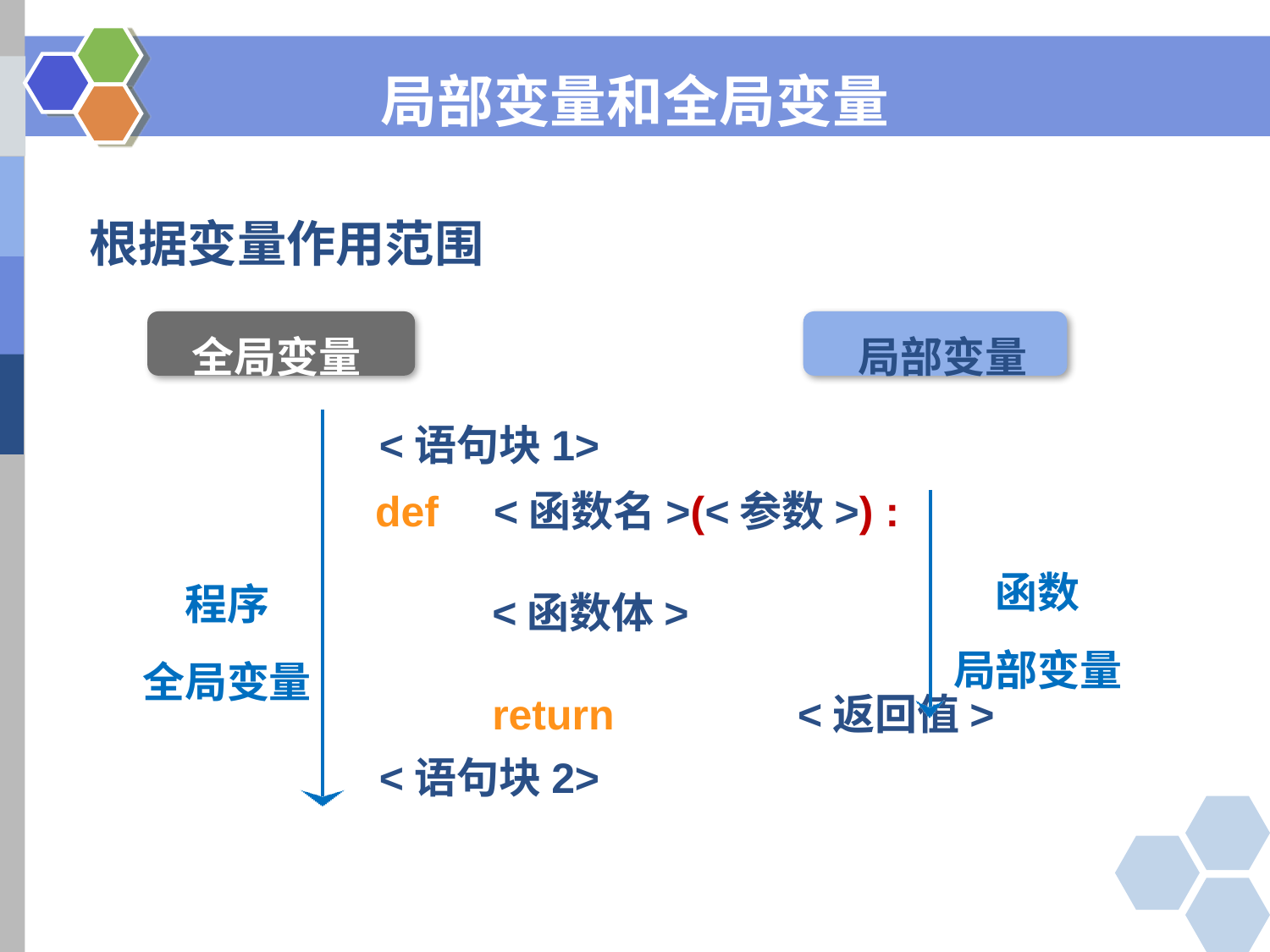

局部变量和全局变量
根据变量作用范围

全局变量

局部变量

<语句块1>
def	<函数名>(<参数>) :

<函数体>

return	<返回值>

函数
局部变量
程序
全局变量
<语句块2>